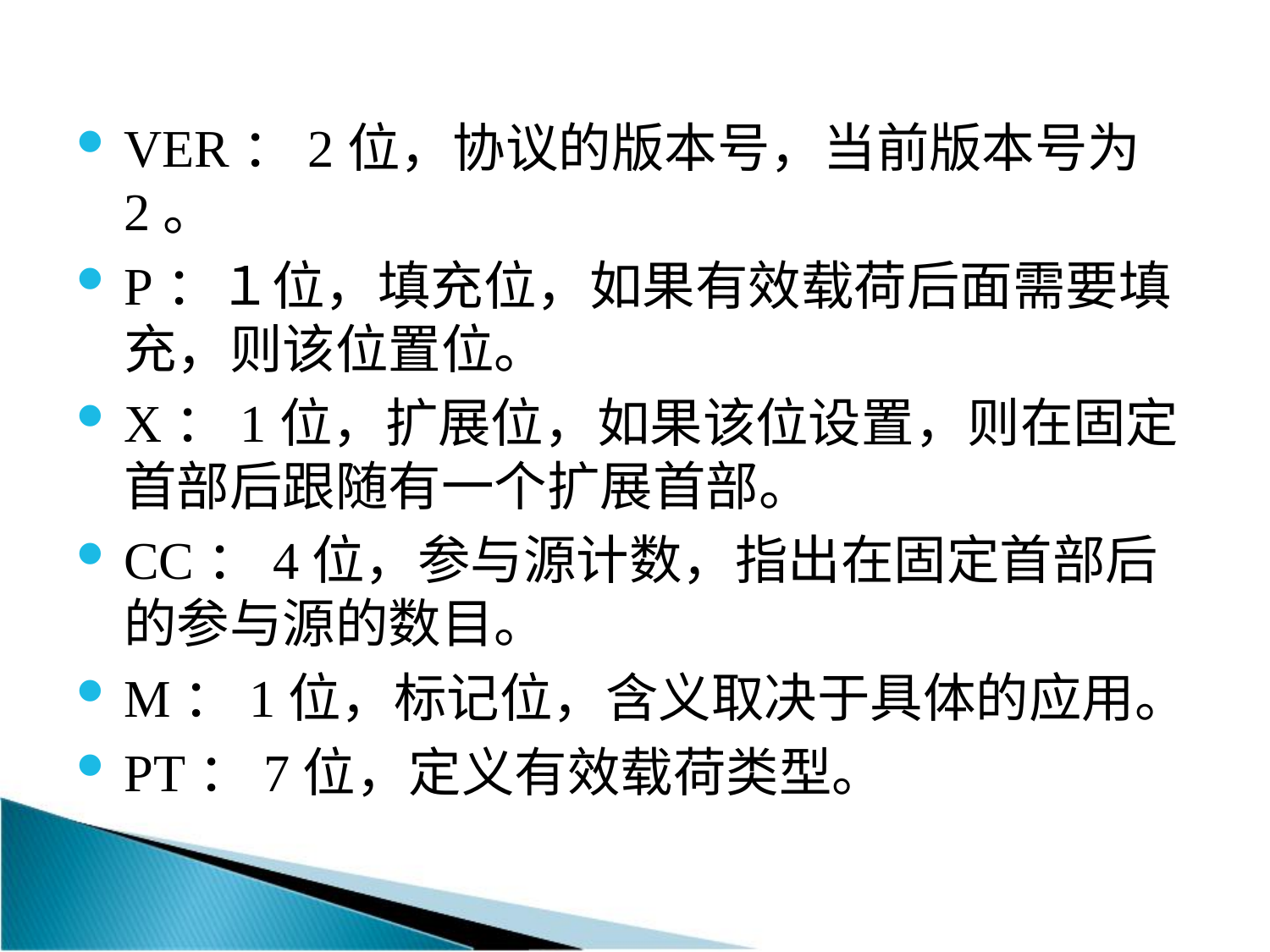

VER：2位，协议的版本号，当前版本号为2。
P：１位，填充位，如果有效载荷后面需要填充，则该位置位。
X：1位，扩展位，如果该位设置，则在固定首部后跟随有一个扩展首部。
CC：4位，参与源计数，指出在固定首部后的参与源的数目。
M：1位，标记位，含义取决于具体的应用。
PT：7位，定义有效载荷类型。